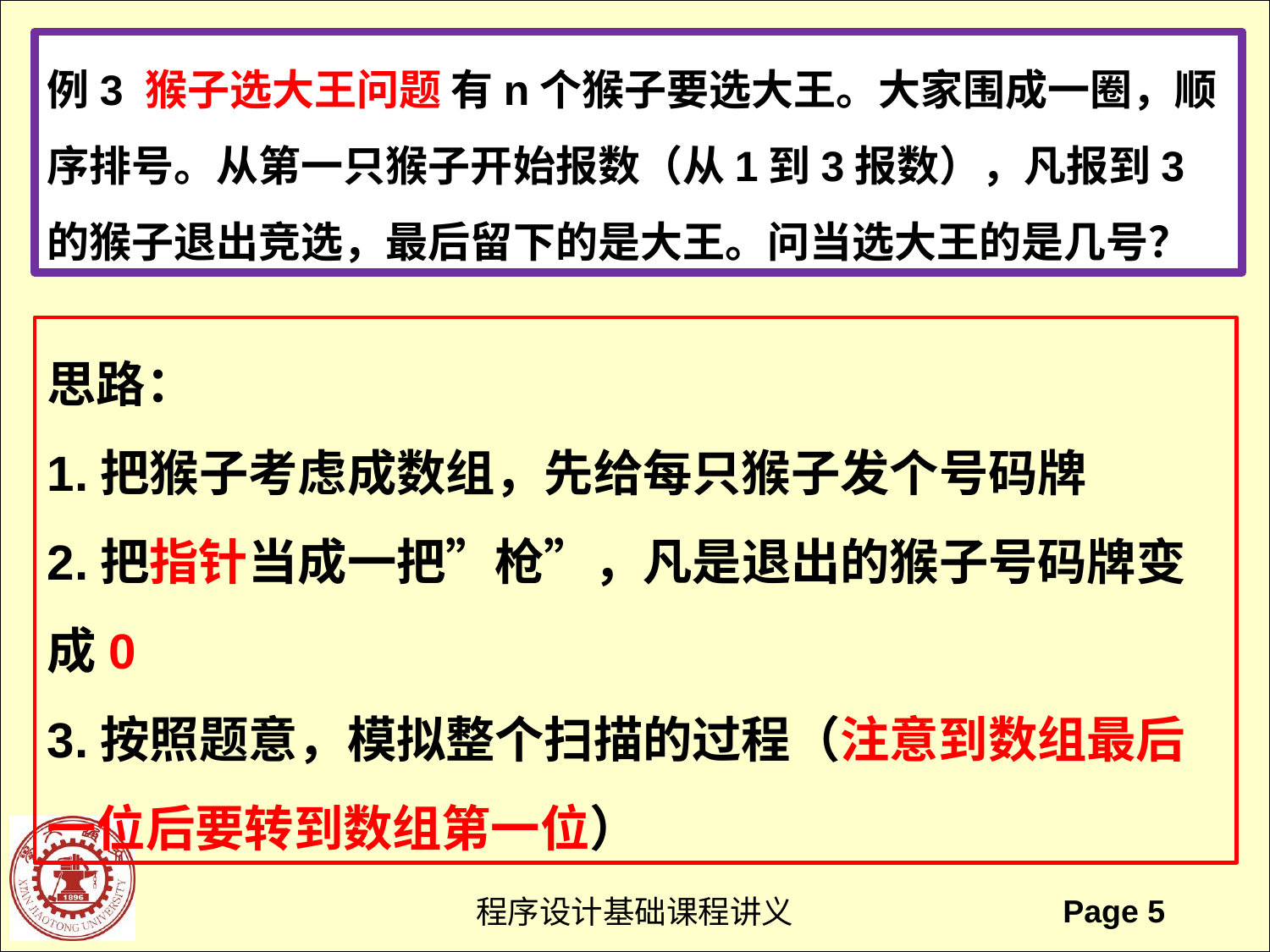

例3 猴子选大王问题 有n个猴子要选大王。大家围成一圈，顺序排号。从第一只猴子开始报数（从1到3报数），凡报到3的猴子退出竞选，最后留下的是大王。问当选大王的是几号？
思路：
1.把猴子考虑成数组，先给每只猴子发个号码牌
2.把指针当成一把”枪”，凡是退出的猴子号码牌变成0
3.按照题意，模拟整个扫描的过程（注意到数组最后一位后要转到数组第一位）